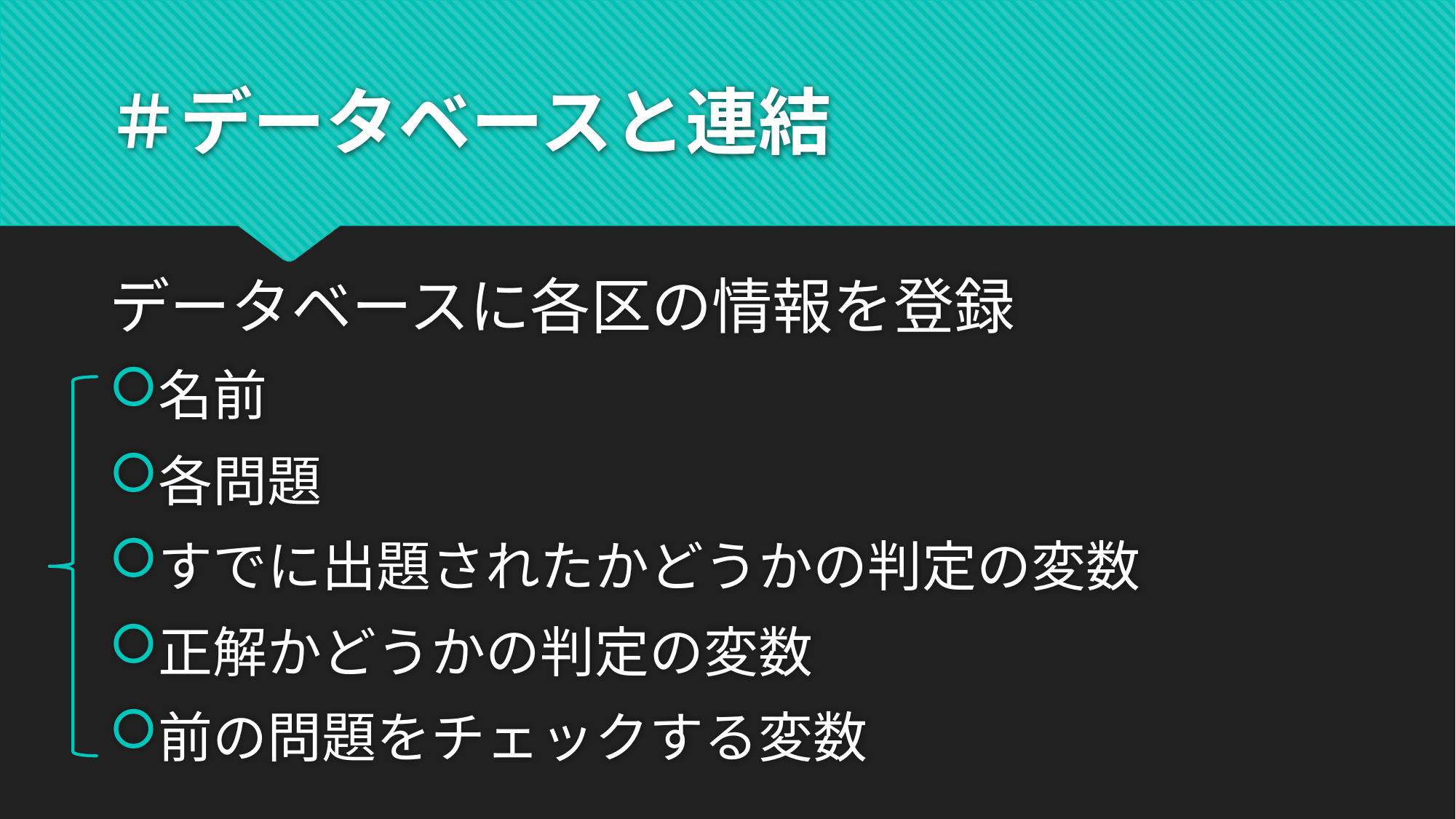

# ＃データベースと連結
データベースに各区の情報を登録
名前
各問題
すでに出題されたかどうかの判定の変数
正解かどうかの判定の変数
前の問題をチェックする変数